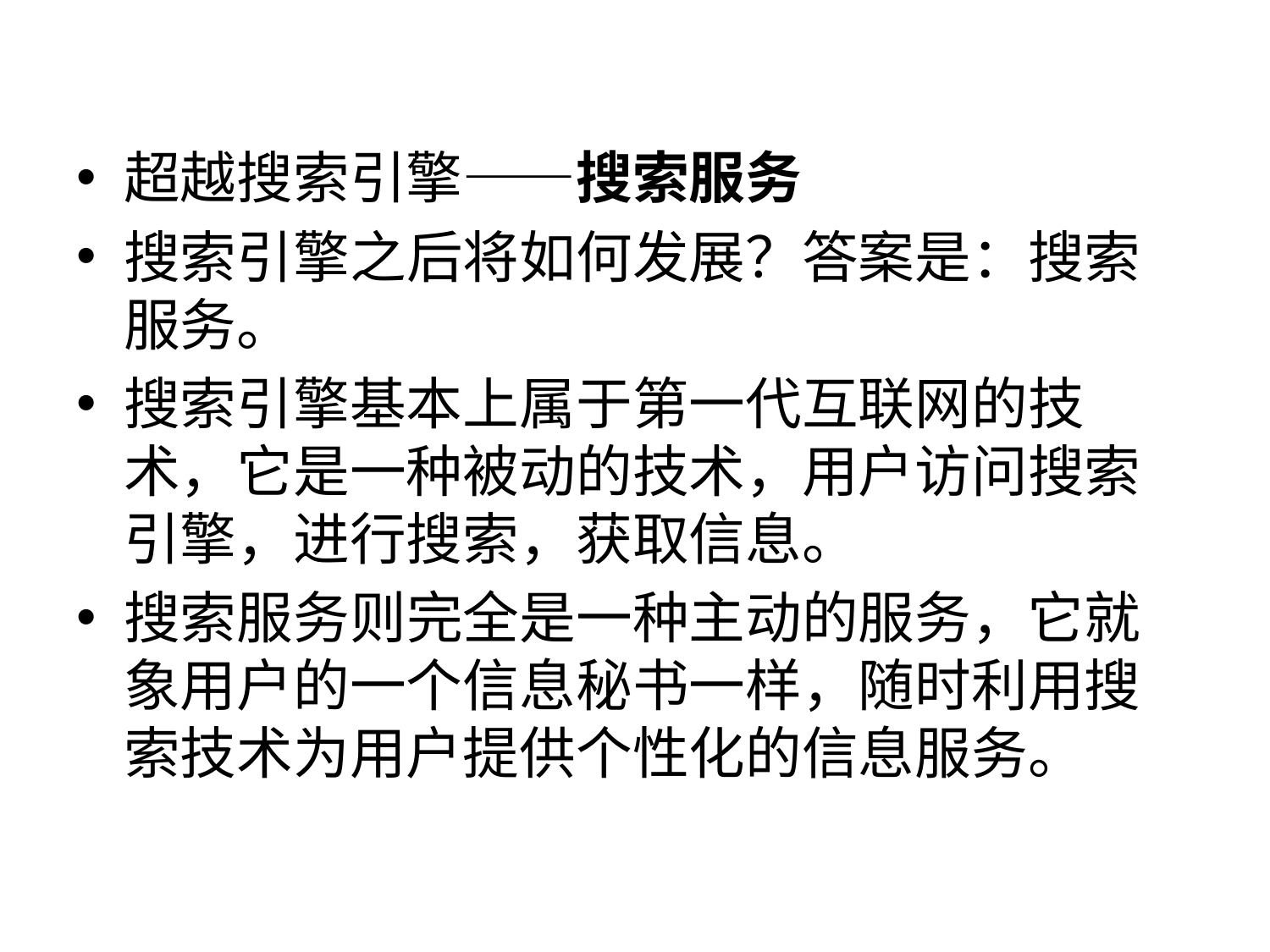

超越搜索引擎——搜索服务
搜索引擎之后将如何发展？答案是：搜索服务。
搜索引擎基本上属于第一代互联网的技术，它是一种被动的技术，用户访问搜索引擎，进行搜索，获取信息。
搜索服务则完全是一种主动的服务，它就象用户的一个信息秘书一样，随时利用搜索技术为用户提供个性化的信息服务。